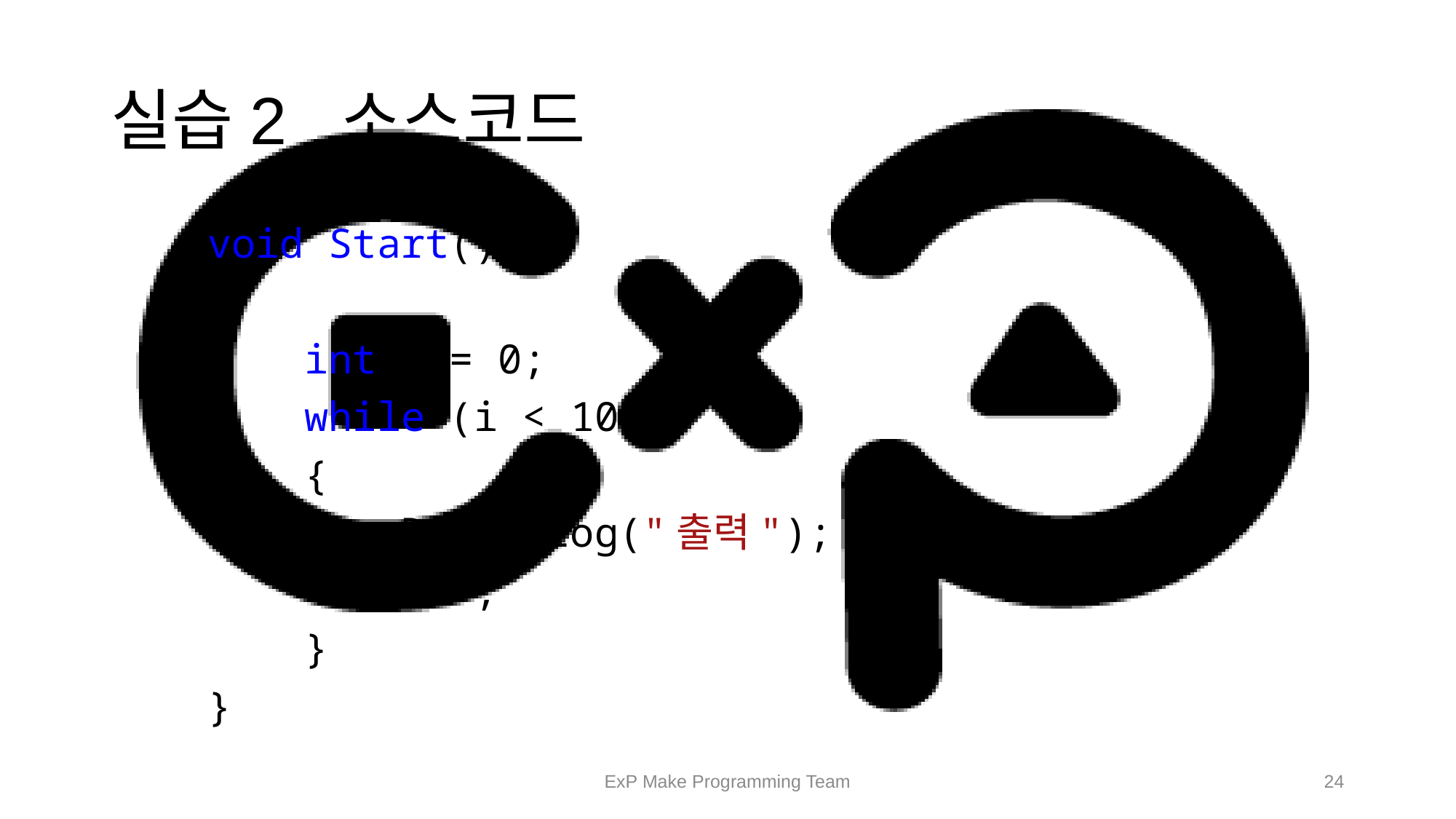

# 실습2  소스코드
    void Start()
    {
        int i = 0;
        while (i < 10)
        {
            Debug.Log("출력");
            i++;
        }
    }
ExP Make Programming Team
24